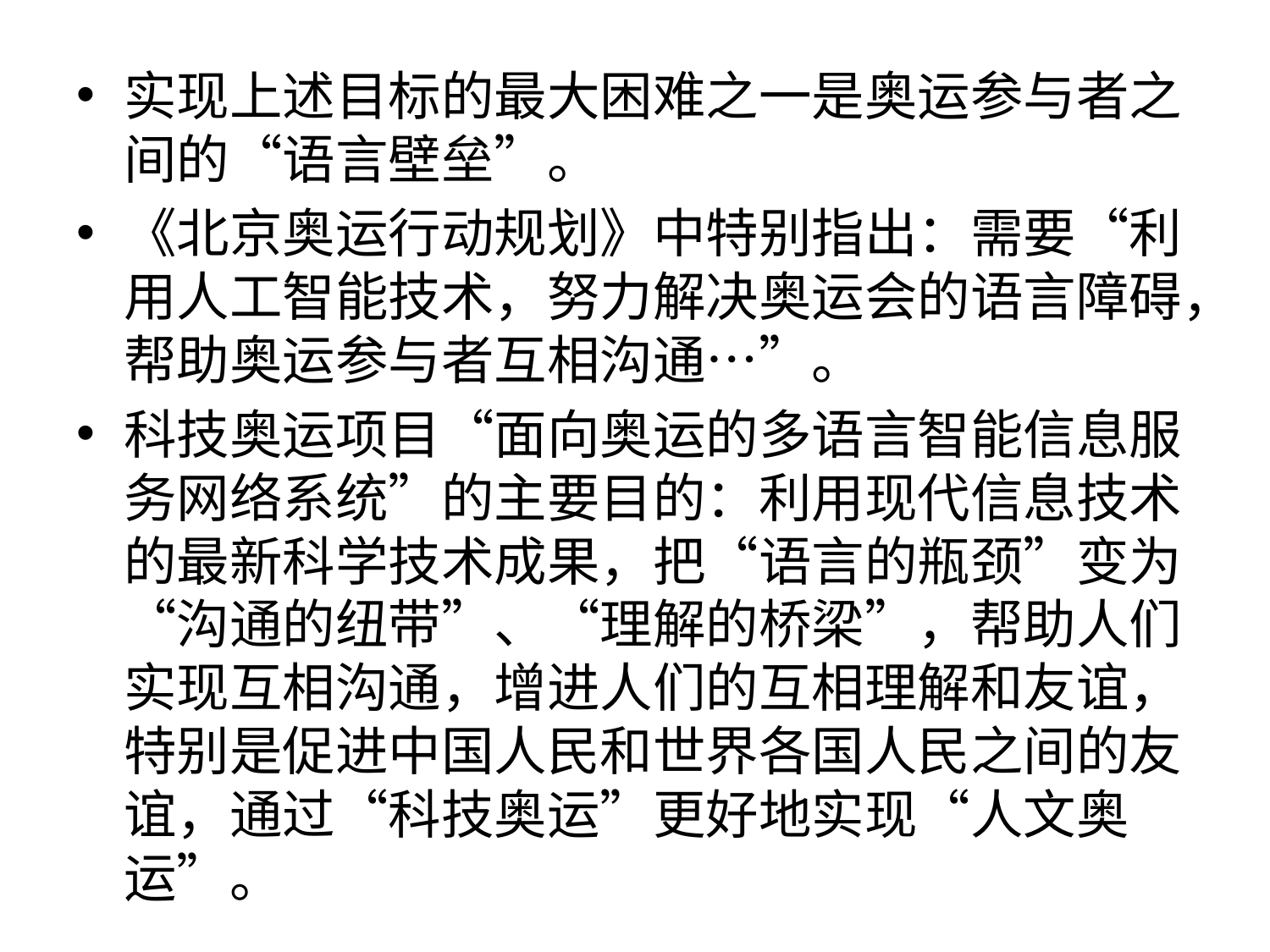

实现上述目标的最大困难之一是奥运参与者之间的“语言壁垒”。
《北京奥运行动规划》中特别指出：需要“利用人工智能技术，努力解决奥运会的语言障碍，帮助奥运参与者互相沟通…”。
科技奥运项目“面向奥运的多语言智能信息服务网络系统”的主要目的：利用现代信息技术的最新科学技术成果，把“语言的瓶颈”变为“沟通的纽带”、“理解的桥梁”，帮助人们实现互相沟通，增进人们的互相理解和友谊，特别是促进中国人民和世界各国人民之间的友谊，通过“科技奥运”更好地实现“人文奥运”。